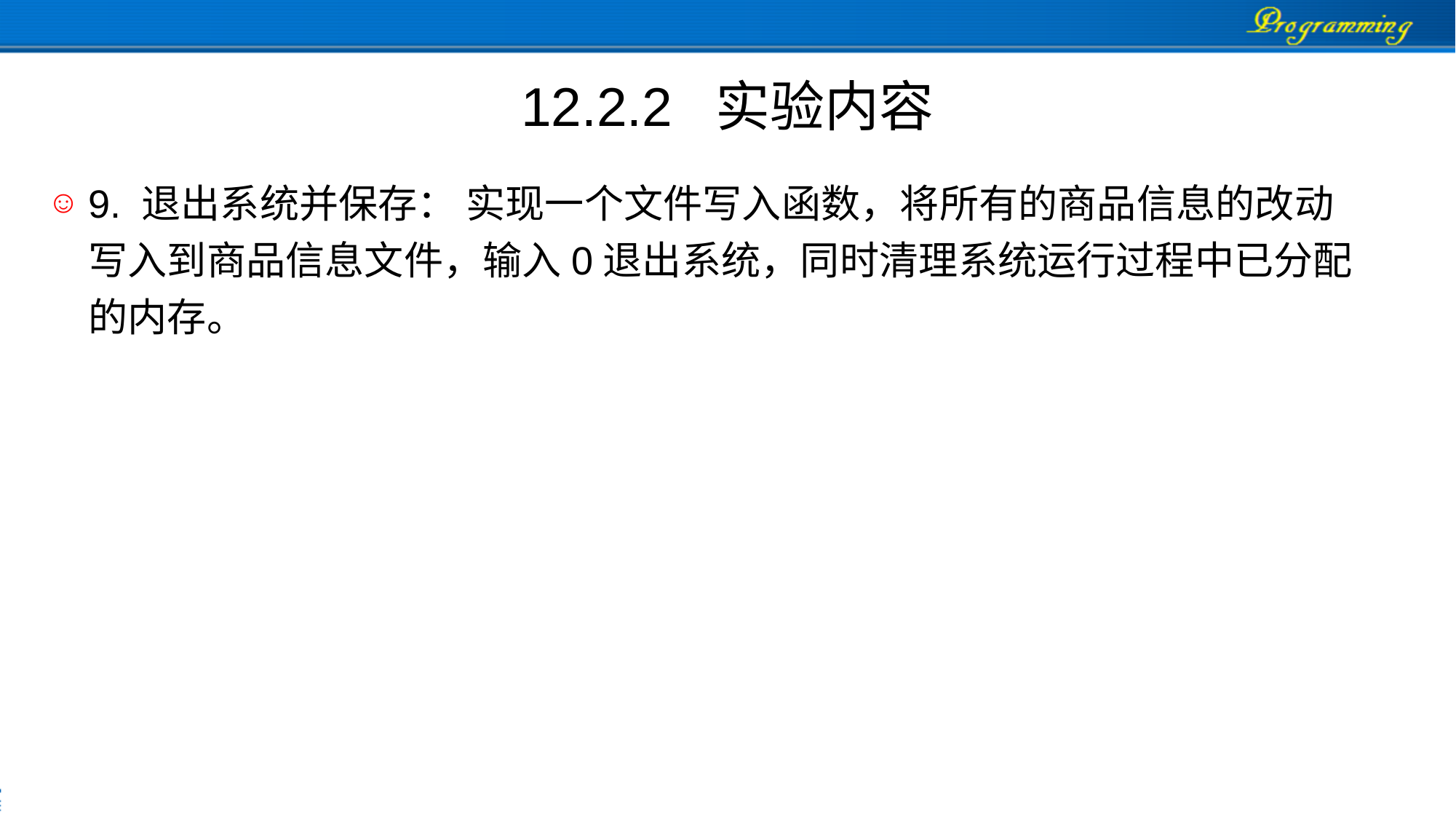

# 12.2.2  实验内容
9. 退出系统并保存： 实现一个文件写入函数，将所有的商品信息的改动写入到商品信息文件，输入0退出系统，同时清理系统运行过程中已分配的内存。